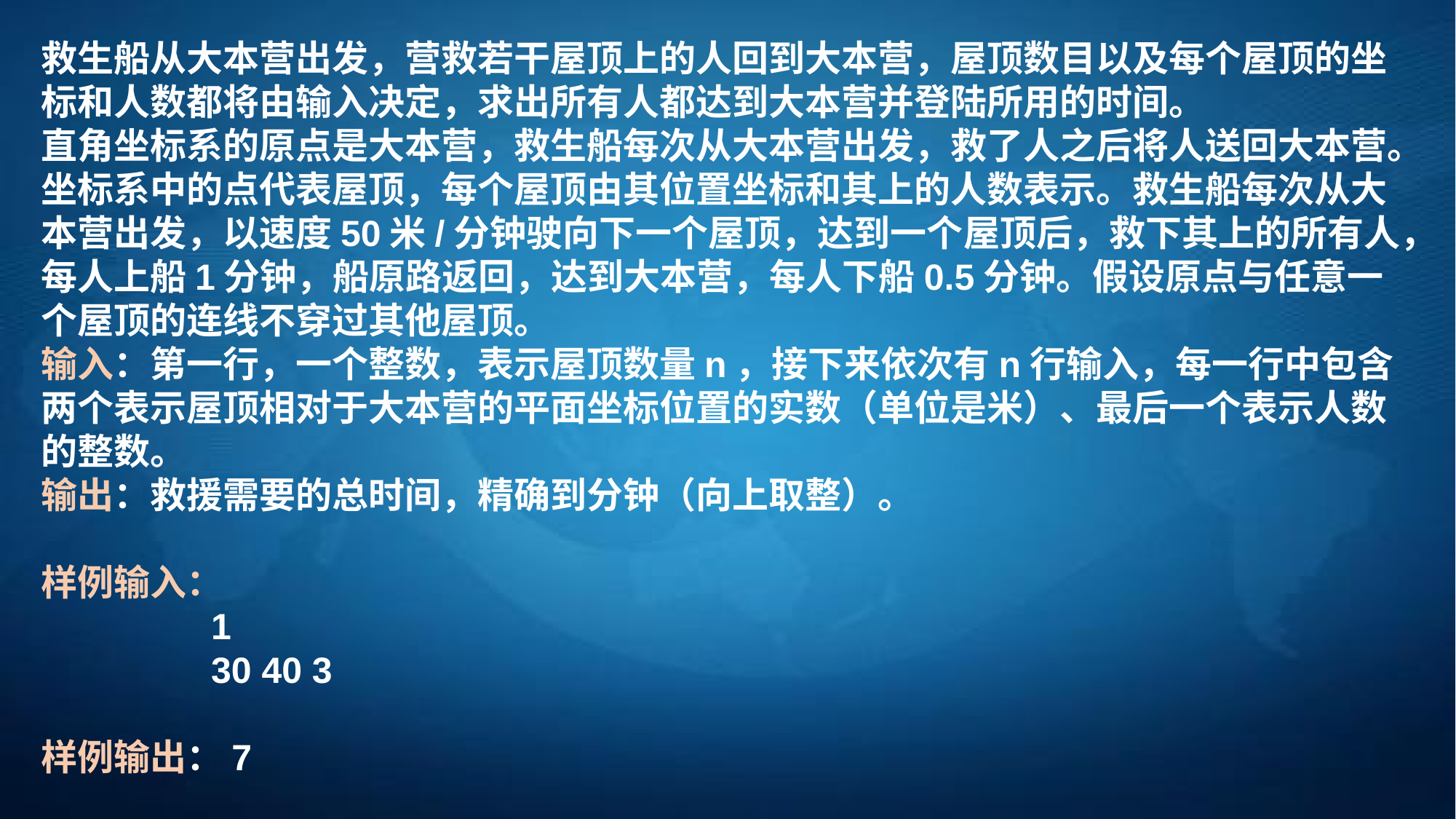

救生船从大本营出发，营救若干屋顶上的人回到大本营，屋顶数目以及每个屋顶的坐标和人数都将由输入决定，求出所有人都达到大本营并登陆所用的时间。
直角坐标系的原点是大本营，救生船每次从大本营出发，救了人之后将人送回大本营。坐标系中的点代表屋顶，每个屋顶由其位置坐标和其上的人数表示。救生船每次从大本营出发，以速度50米/分钟驶向下一个屋顶，达到一个屋顶后，救下其上的所有人，每人上船1分钟，船原路返回，达到大本营，每人下船0.5分钟。假设原点与任意一个屋顶的连线不穿过其他屋顶。
输入：第一行，一个整数，表示屋顶数量n，接下来依次有n行输入，每一行中包含两个表示屋顶相对于大本营的平面坐标位置的实数（单位是米）、最后一个表示人数的整数。
输出：救援需要的总时间，精确到分钟（向上取整）。

样例输入：
	      1
	      30 40 3

样例输出：7